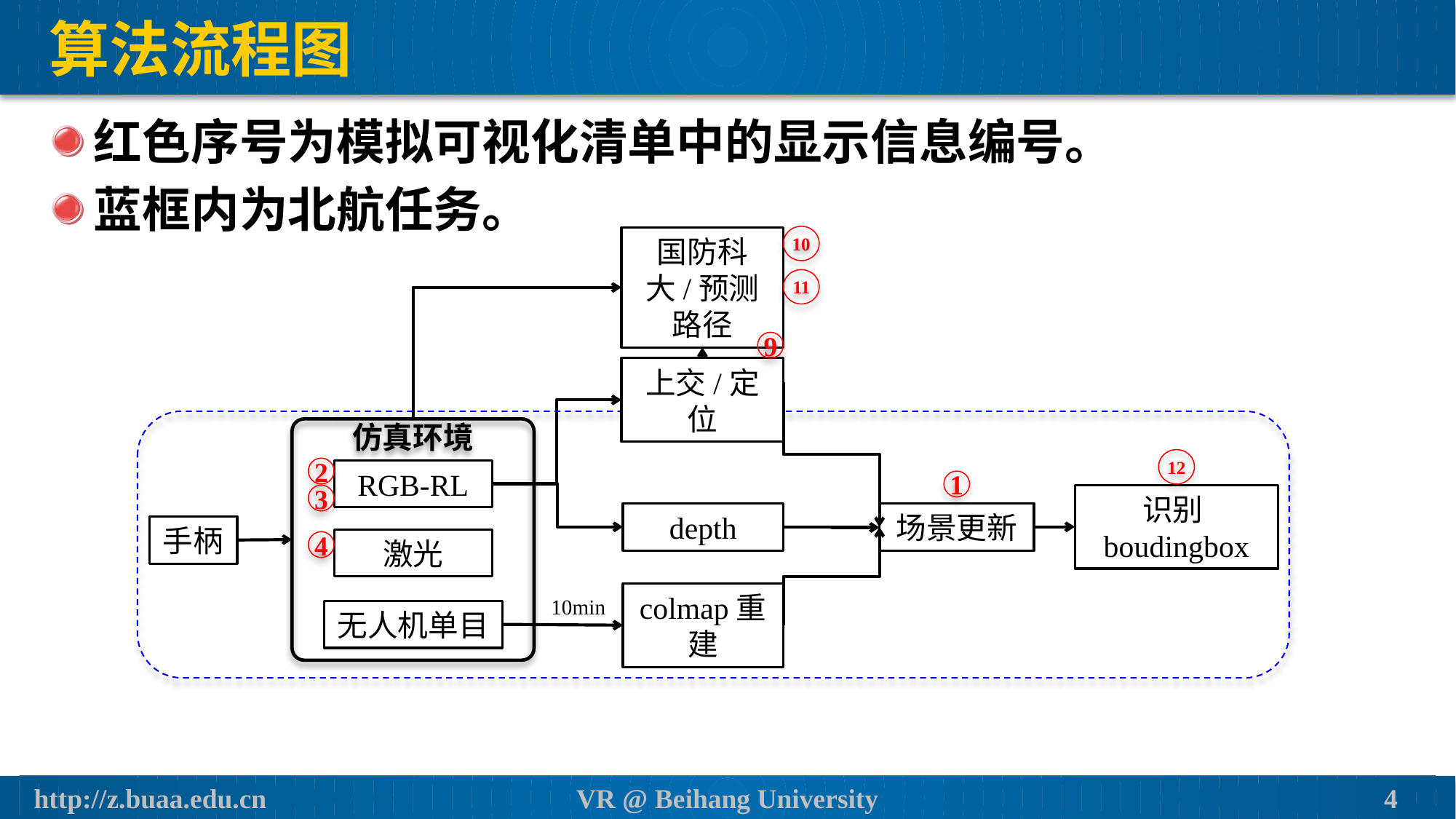

# 算法流程图
红色序号为模拟可视化清单中的显示信息编号。
蓝框内为北航任务。
10
国防科大/预测路径
上交/定位
仿真环境
RGB-RL
手柄
colmap重建
激光
无人机单目

depth
场景更新
10min
识别boudingbox
11
9
12
2
1
3
4